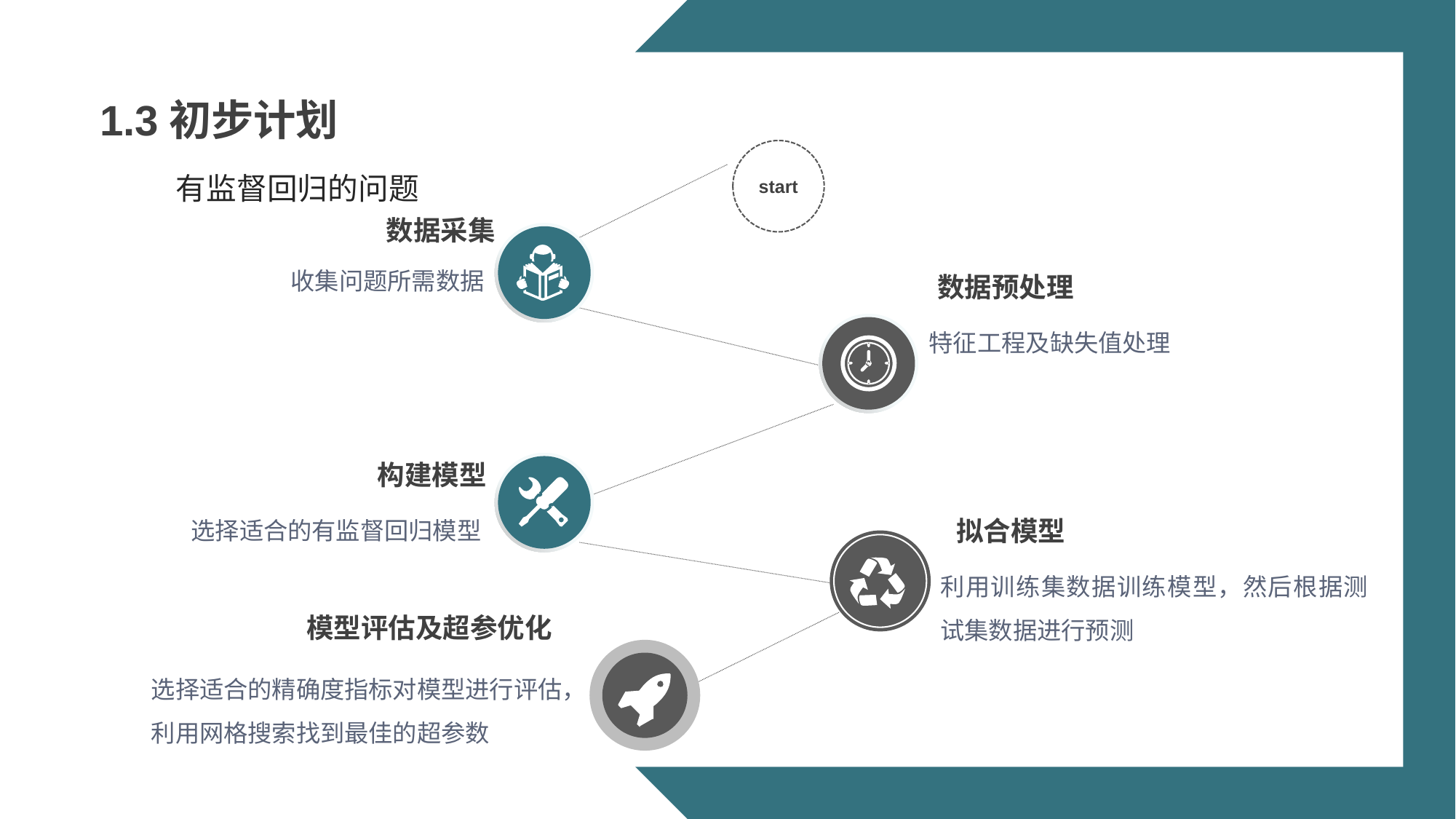

1.3初步计划
start
有监督回归的问题
数据采集
收集问题所需数据

数据预处理
特征工程及缺失值处理

构建模型
选择适合的有监督回归模型

拟合模型
利用训练集数据训练模型，然后根据测试集数据进行预测

模型评估及超参优化
选择适合的精确度指标对模型进行评估，利用网格搜索找到最佳的超参数